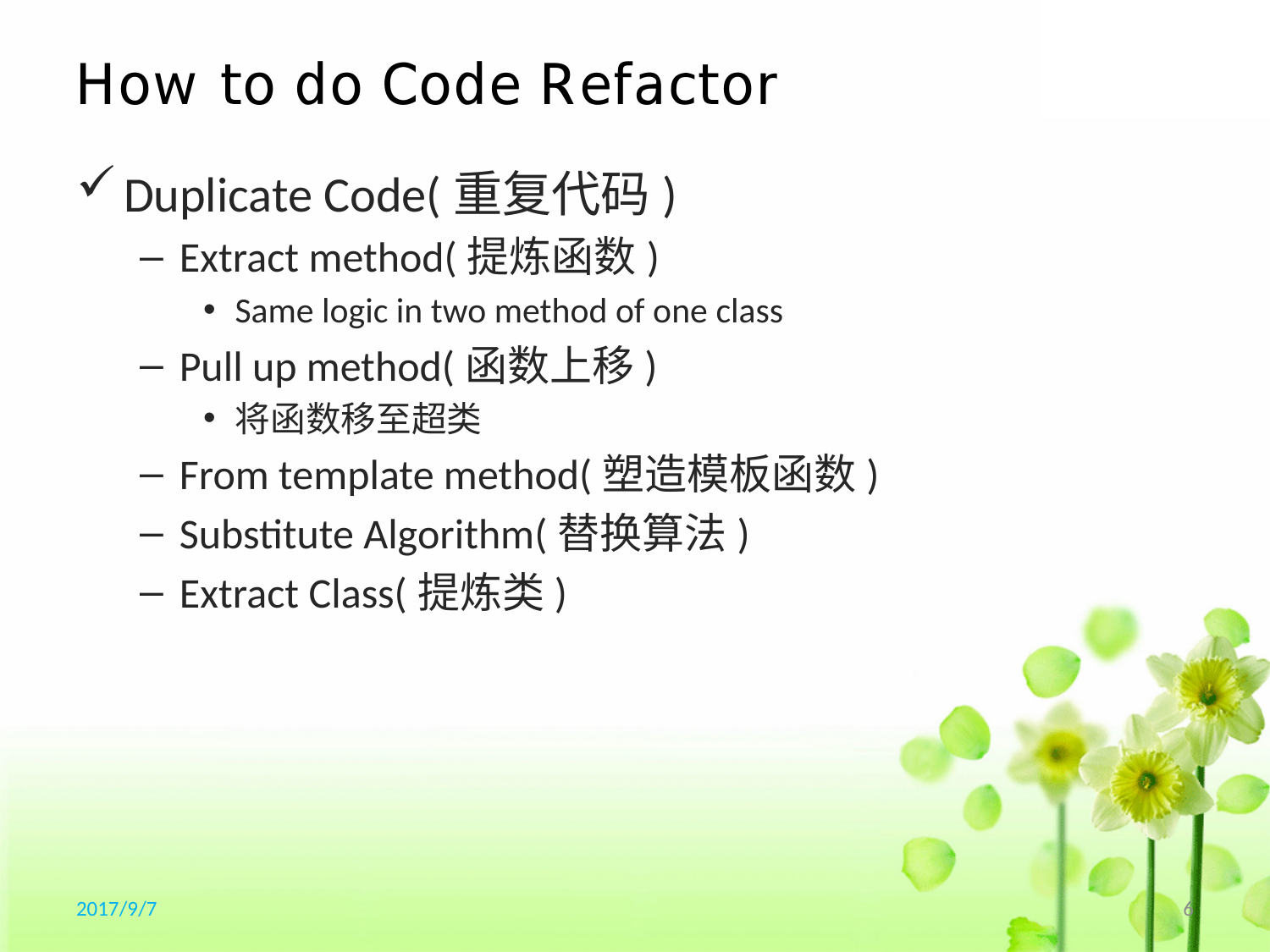

# How to do Code Refactor
Duplicate Code(重复代码)
Extract method(提炼函数)
Same logic in two method of one class
Pull up method(函数上移)
将函数移至超类
From template method(塑造模板函数)
Substitute Algorithm(替换算法)
Extract Class(提炼类)
2017/9/7
6